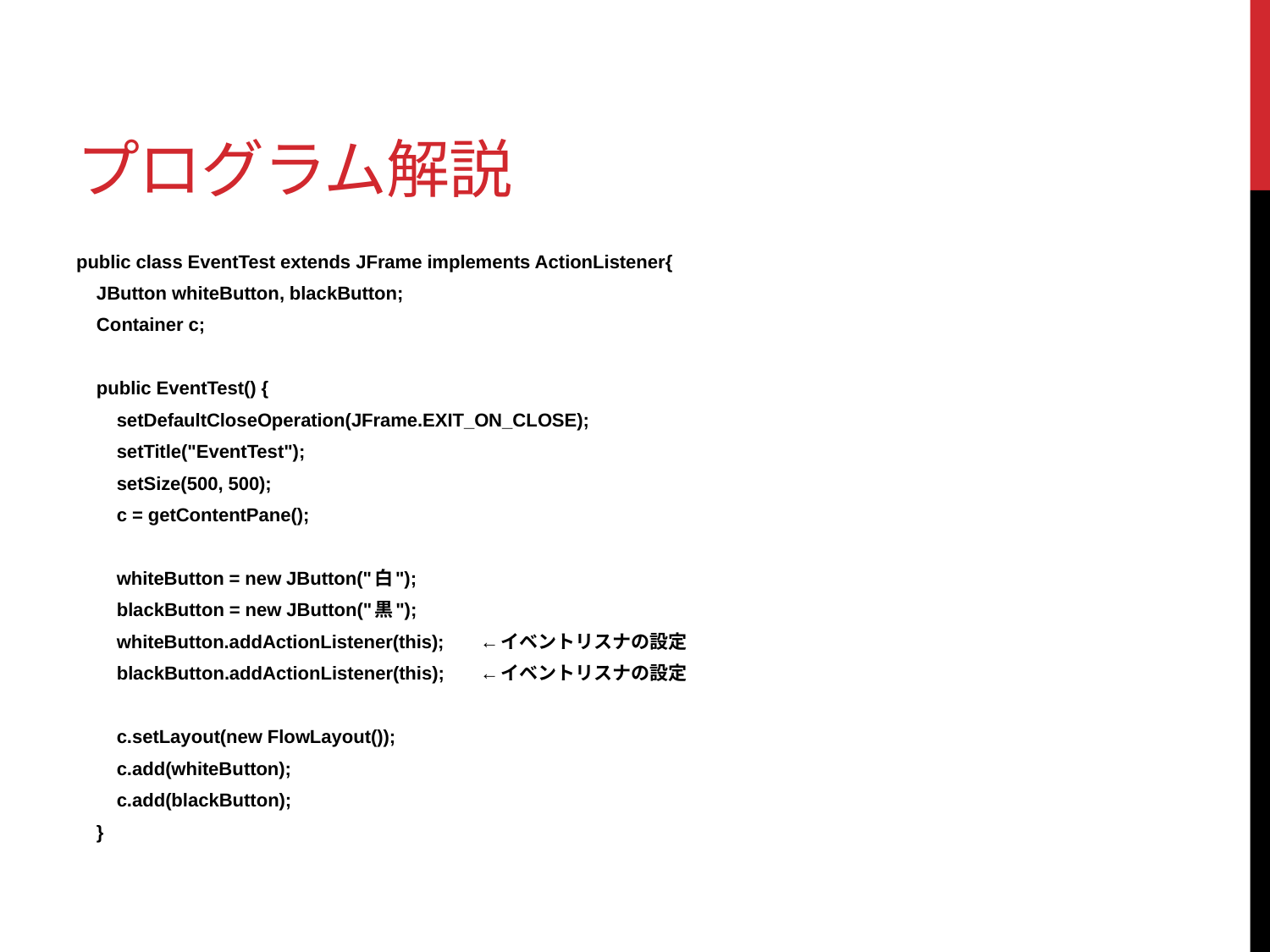

# プログラム解説
public class EventTest extends JFrame implements ActionListener{
    JButton whiteButton, blackButton;
    Container c;

    public EventTest() {
        setDefaultCloseOperation(JFrame.EXIT_ON_CLOSE);
        setTitle("EventTest");
        setSize(500, 500);
        c = getContentPane();

        whiteButton = new JButton("白");
        blackButton = new JButton("黒");
        whiteButton.addActionListener(this);		←イベントリスナの設定
        blackButton.addActionListener(this);		←イベントリスナの設定

        c.setLayout(new FlowLayout());
        c.add(whiteButton);
        c.add(blackButton);
    }